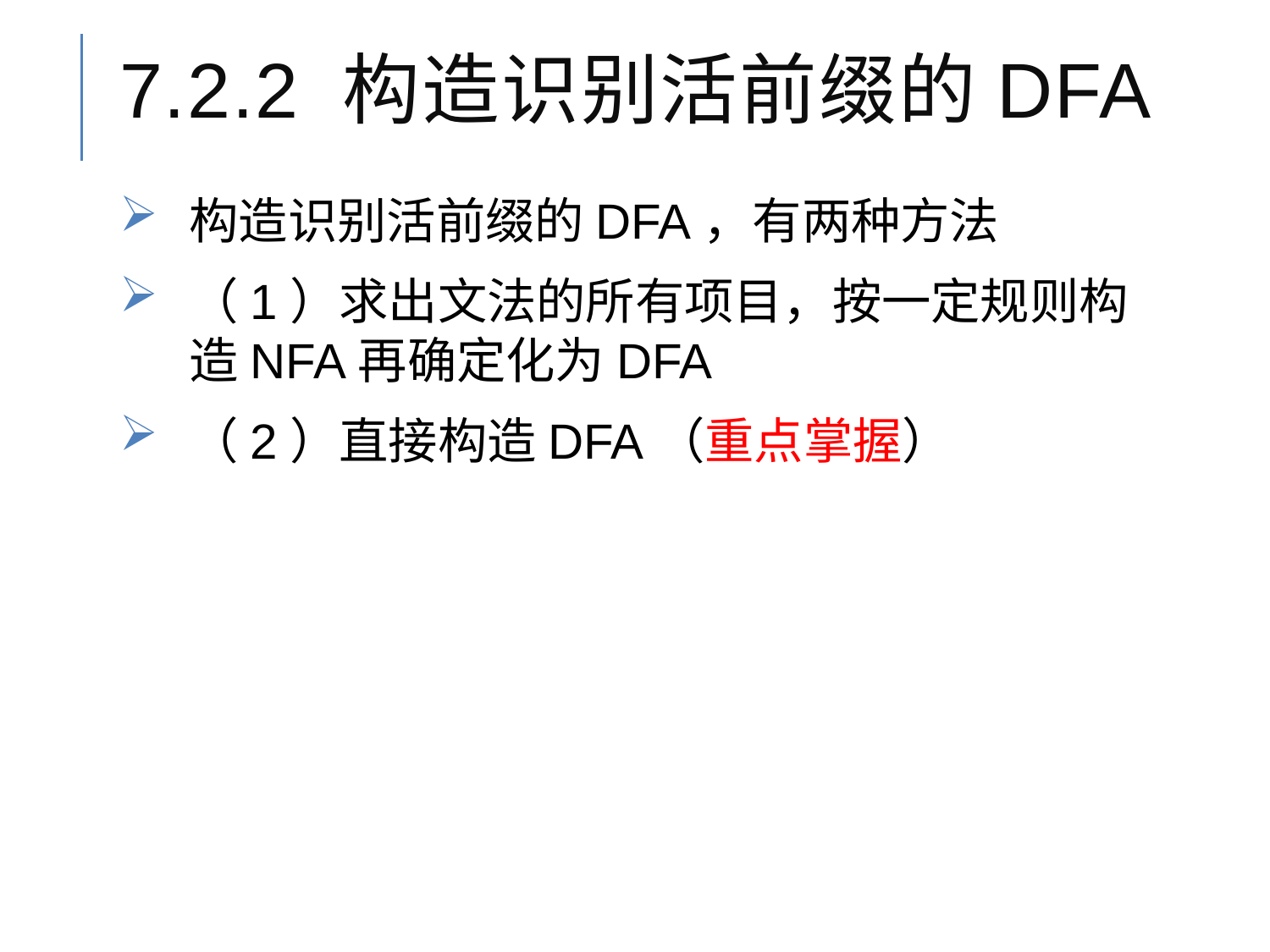

# 7.2.2 构造识别活前缀的DFA
构造识别活前缀的DFA，有两种方法
（1）求出文法的所有项目，按一定规则构造NFA再确定化为DFA
（2）直接构造DFA（重点掌握）

32